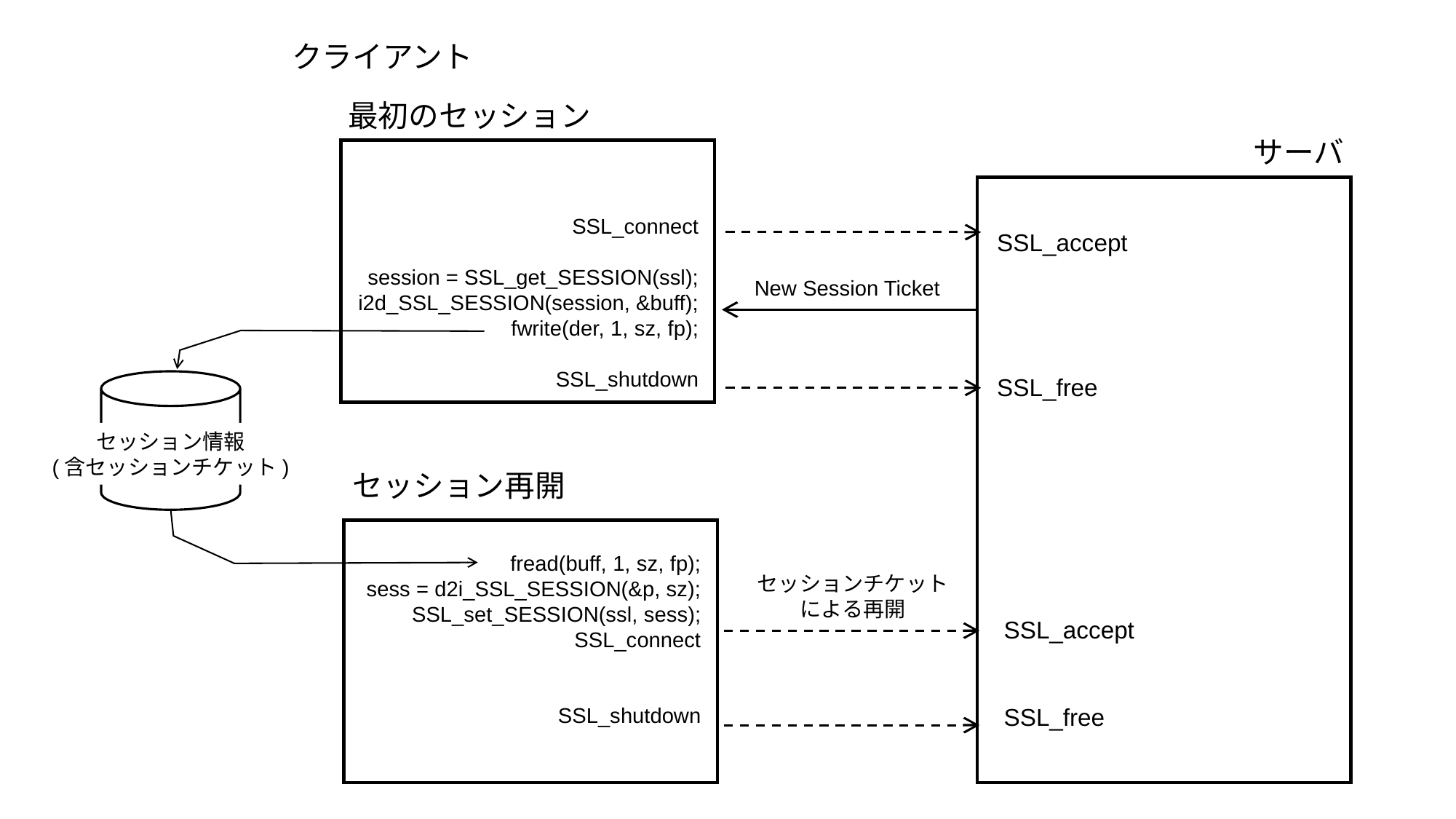

クライアント
最初のセッション
サーバ

SSL_connect

 session = SSL_get_SESSION(ssl);
    i2d_SSL_SESSION(session, &buff);
    fwrite(der, 1, sz, fp);

SSL_shutdown

SSL_accept

SSL_free
New Session Ticket

セッション情報
(含セッションチケット)
セッション再開

fread(buff, 1, sz, fp);
sess = d2i_SSL_SESSION(&p, sz);
    SSL_set_SESSION(ssl, sess);
SSL_connect

SSL_shutdown

SSL_accept

SSL_free
セッションチケット
による再開